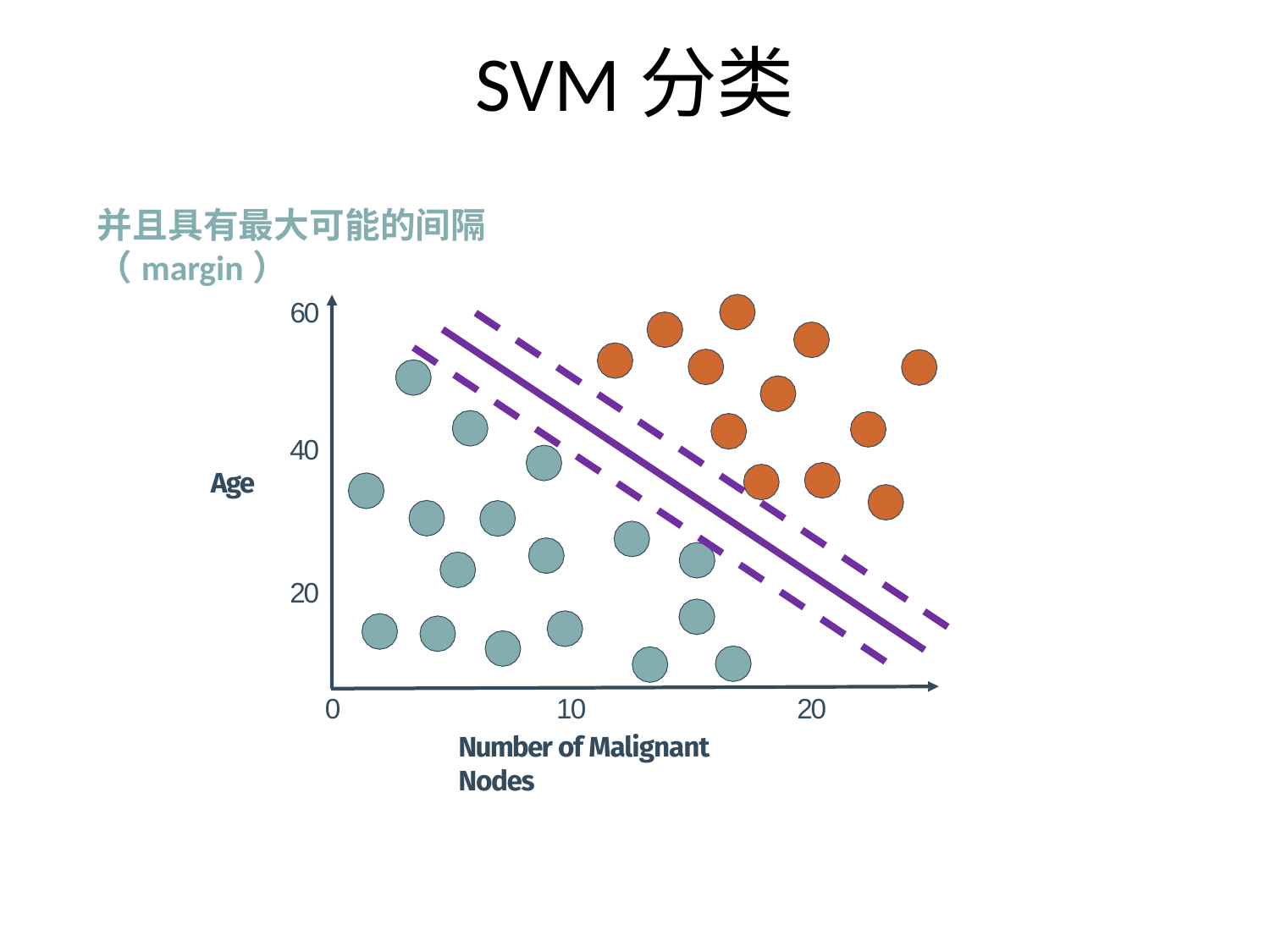

# SVM分类
并且具有最大可能的间隔（margin）
60

40
Age

20

10
Number of Malignant Nodes
0
20